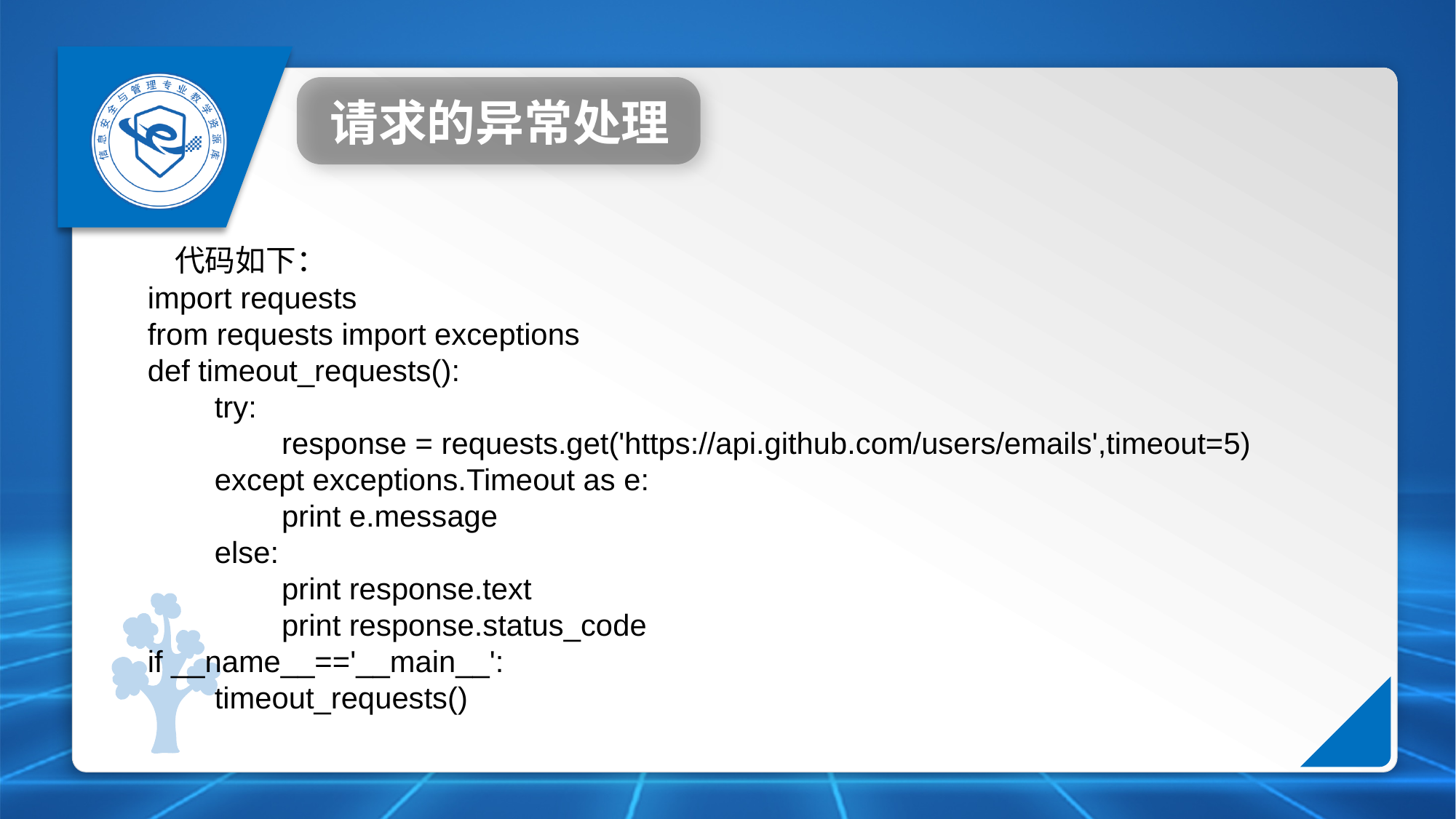

请求的异常处理
代码如下：
import requests
from requests import exceptions
def timeout_requests():
        try:
                response = requests.get('https://api.github.com/users/emails',timeout=5)
        except exceptions.Timeout as e:
                print e.message
        else:
                print response.text
                print response.status_code
if __name__=='__main__':
        timeout_requests()